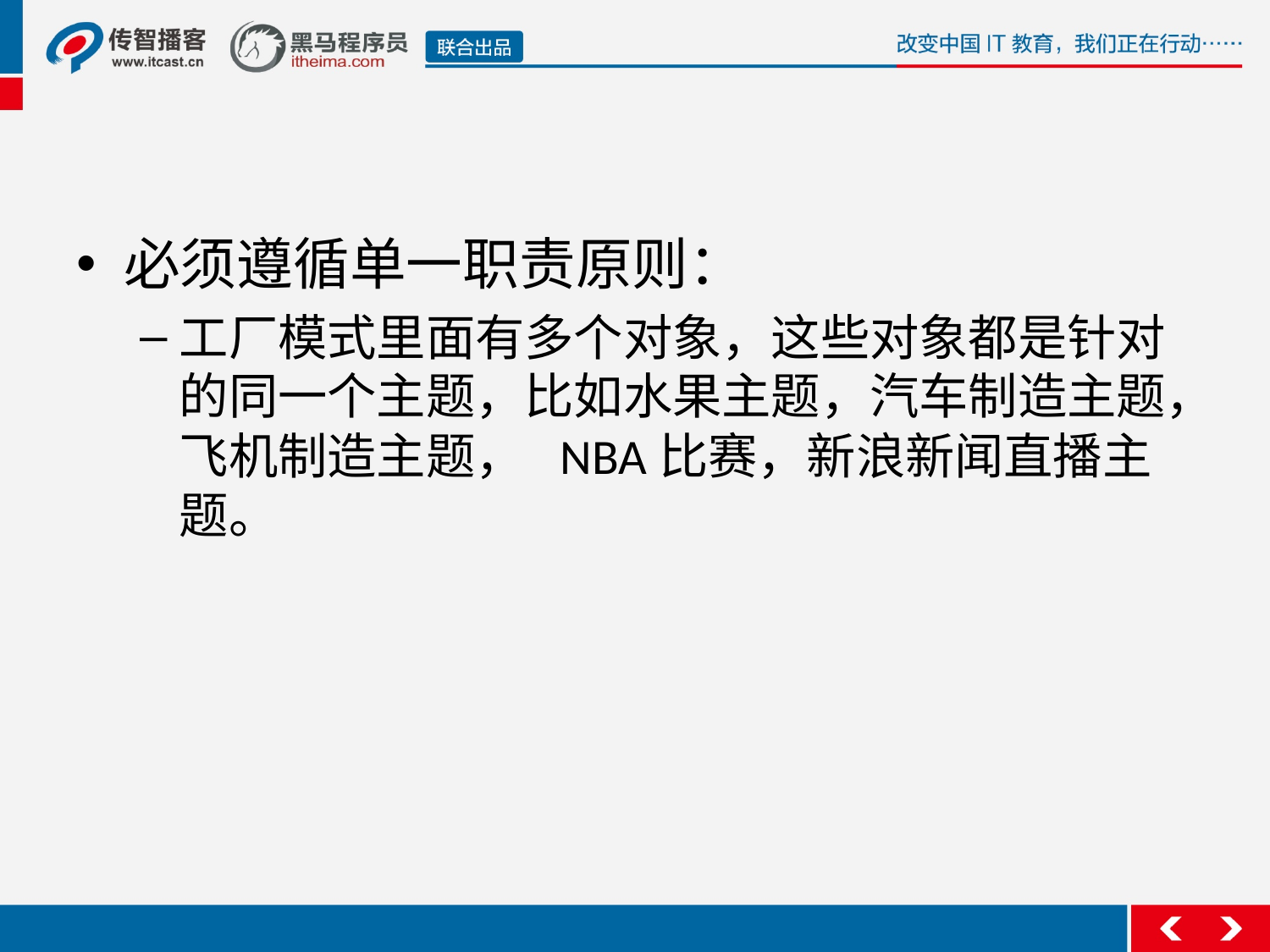

#
必须遵循单一职责原则：
工厂模式里面有多个对象，这些对象都是针对的同一个主题，比如水果主题，汽车制造主题，飞机制造主题，	NBA比赛，新浪新闻直播主题。